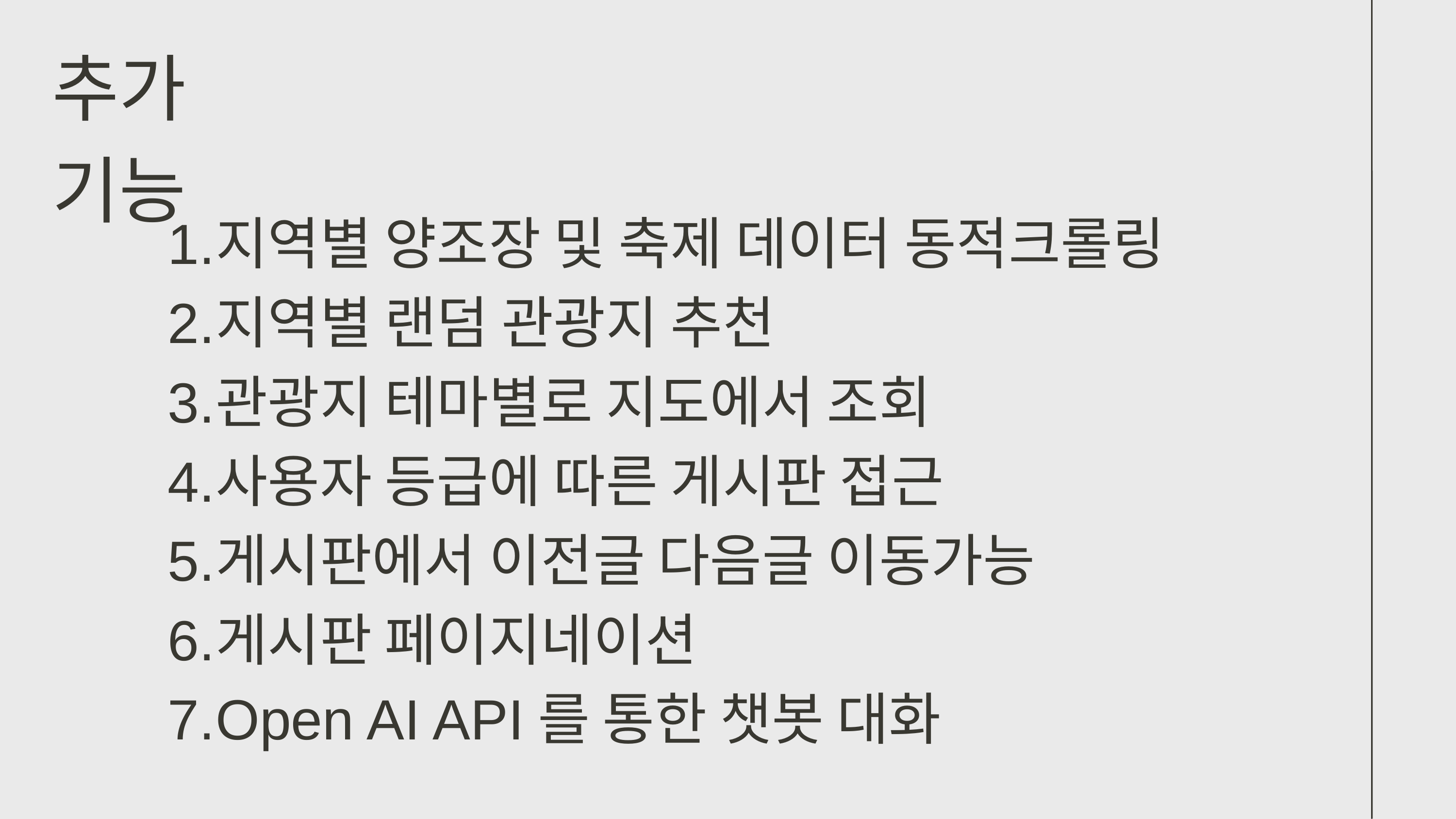

추가 기능
지역별 양조장 및 축제 데이터 동적크롤링
지역별 랜덤 관광지 추천
관광지 테마별로 지도에서 조회
사용자 등급에 따른 게시판 접근
게시판에서 이전글 다음글 이동가능
게시판 페이지네이션
Open AI API를 통한 챗봇 대화